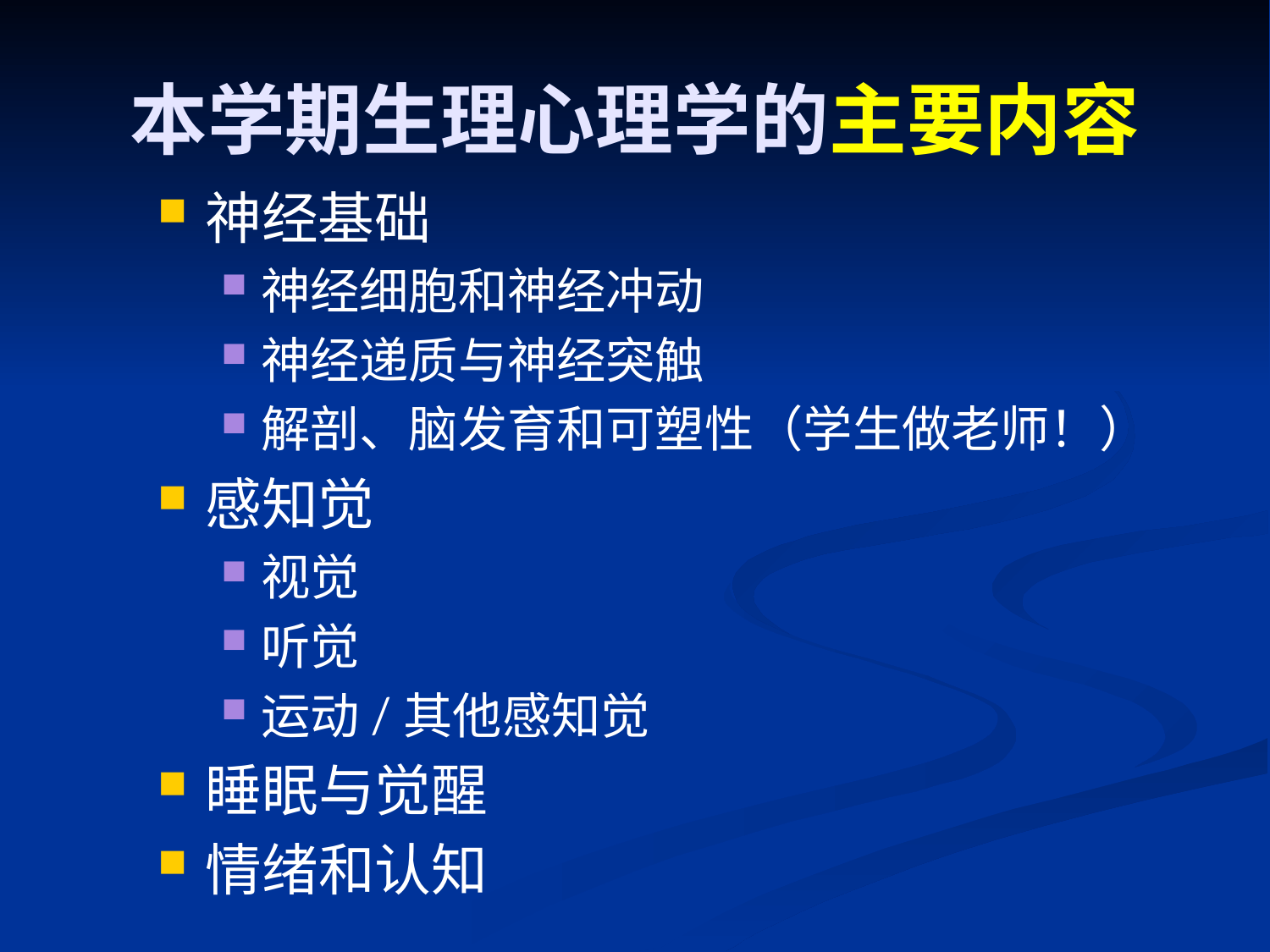

# 本学期生理心理学的主要内容
神经基础
神经细胞和神经冲动
神经递质与神经突触
解剖、脑发育和可塑性（学生做老师！）
感知觉
视觉
听觉
运动/其他感知觉
睡眠与觉醒
情绪和认知